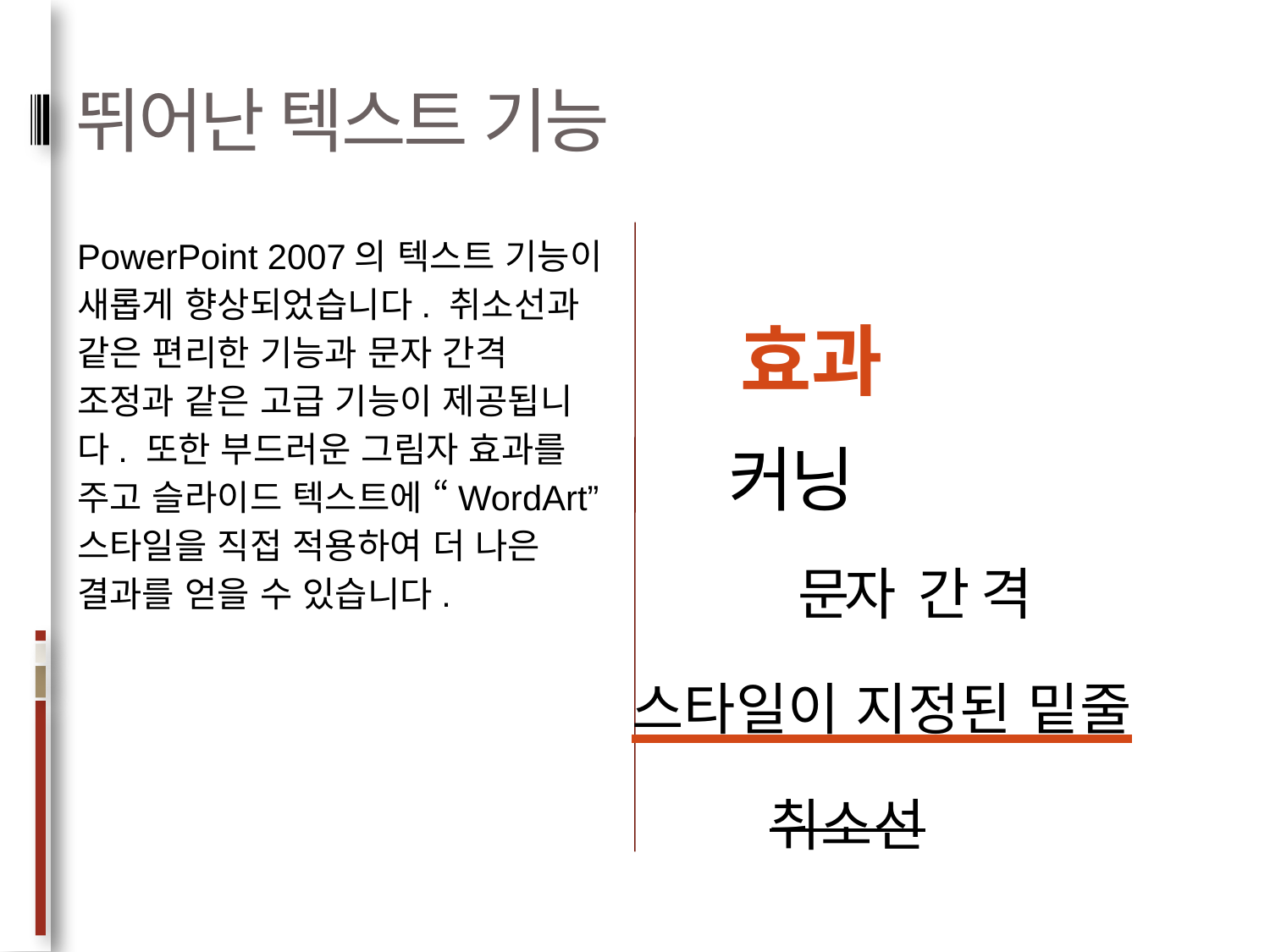

# 뛰어난 텍스트 기능
부드러운 그림자
PowerPoint 2007의 텍스트 기능이 새롭게 향상되었습니다. 취소선과 같은 편리한 기능과 문자 간격 조정과 같은 고급 기능이 제공됩니다. 또한 부드러운 그림자 효과를 주고 슬라이드 텍스트에 “WordArt” 스타일을 직접 적용하여 더 나은 결과를 얻을 수 있습니다.
효과
커닝
문자 간격
스타일이 지정된 밑줄
취소선